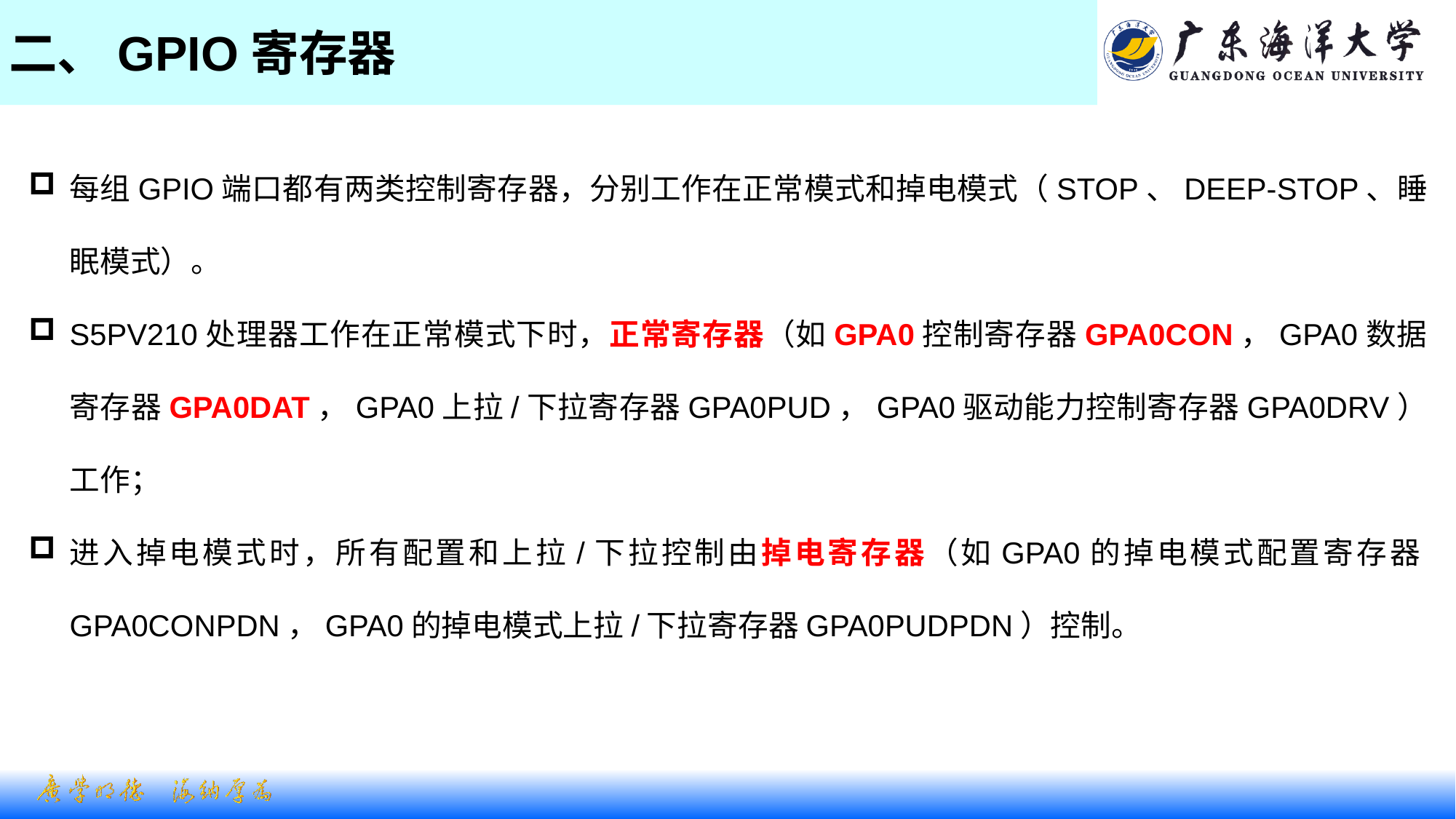

# 二、GPIO寄存器
每组GPIO端口都有两类控制寄存器，分别工作在正常模式和掉电模式（STOP、DEEP-STOP、睡眠模式）。
S5PV210处理器工作在正常模式下时，正常寄存器（如GPA0控制寄存器GPA0CON，GPA0数据寄存器GPA0DAT，GPA0上拉/下拉寄存器GPA0PUD，GPA0驱动能力控制寄存器GPA0DRV）工作；
进入掉电模式时，所有配置和上拉/下拉控制由掉电寄存器（如GPA0的掉电模式配置寄存器GPA0CONPDN，GPA0的掉电模式上拉/下拉寄存器GPA0PUDPDN）控制。